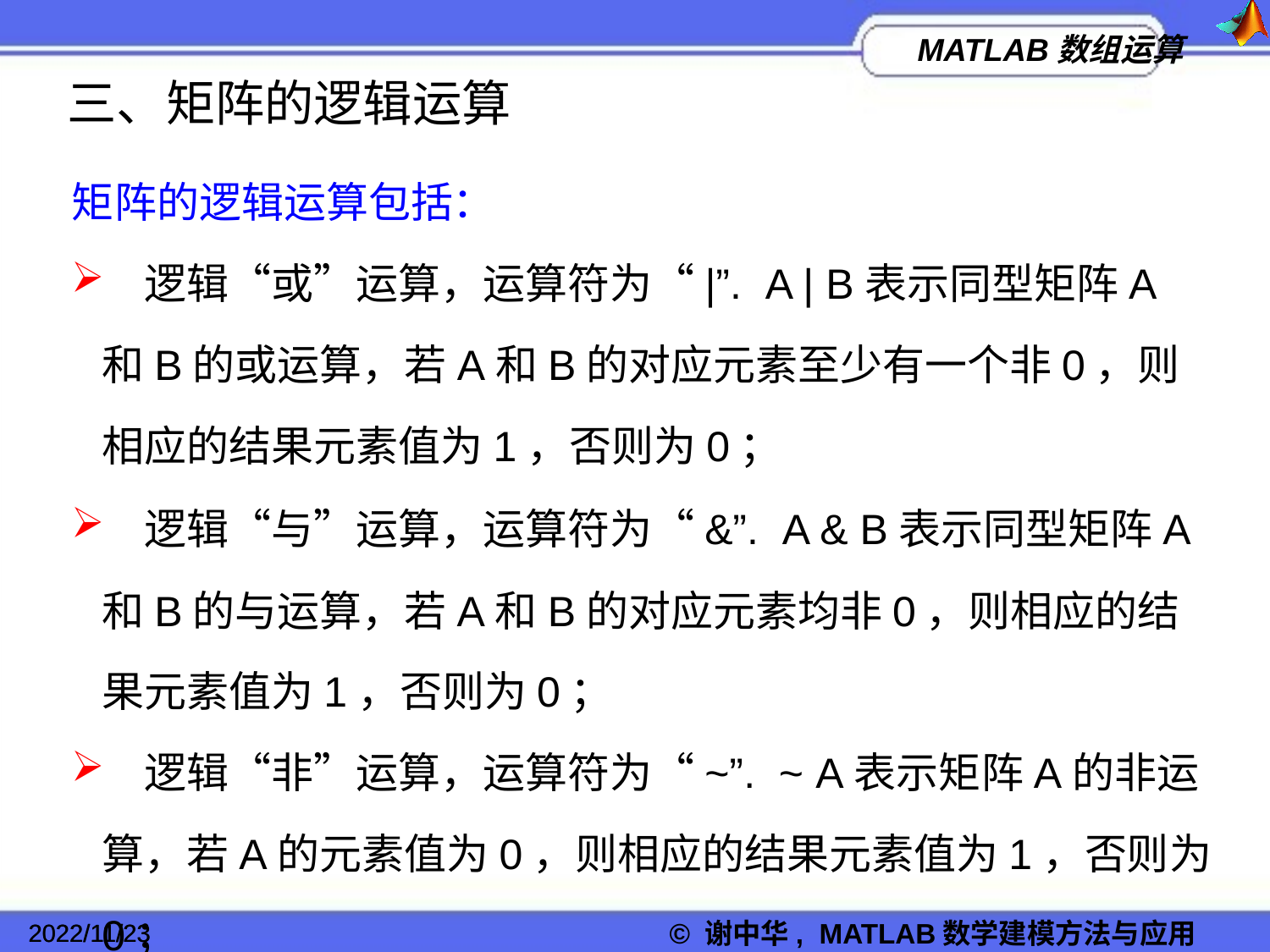

三、矩阵的逻辑运算
矩阵的逻辑运算包括：
   逻辑“或”运算，运算符为“|”.  A | B表示同型矩阵A和B的或运算，若A和B的对应元素至少有一个非0，则相应的结果元素值为1，否则为0；
   逻辑“与”运算，运算符为“&”.  A & B表示同型矩阵A和B的与运算，若A和B的对应元素均非0，则相应的结果元素值为1，否则为0；
   逻辑“非”运算，运算符为“~”.  ~ A表示矩阵A的非运算，若A的元素值为0，则相应的结果元素值为1，否则为0；
2022/11/23
© 谢中华,  MATLAB数学建模方法与应用